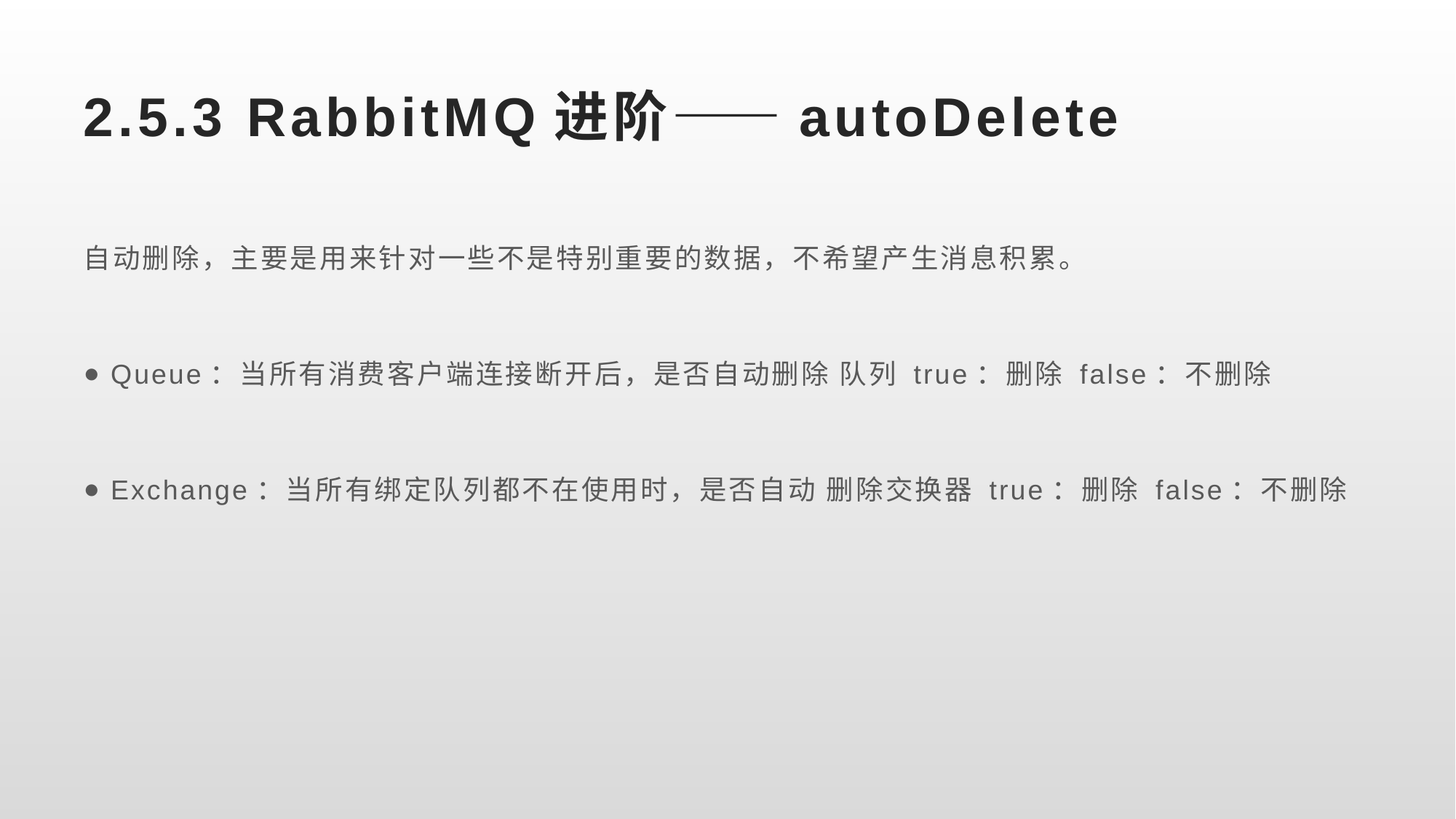

# 2.5.3 RabbitMQ进阶——autoDelete

自动删除，主要是用来针对一些不是特别重要的数据，不希望产生消息积累。

Queue：当所有消费客户端连接断开后，是否自动删除 队列 true：删除 false：不删除

Exchange：当所有绑定队列都不在使用时，是否自动 删除交换器 true：删除 false：不删除